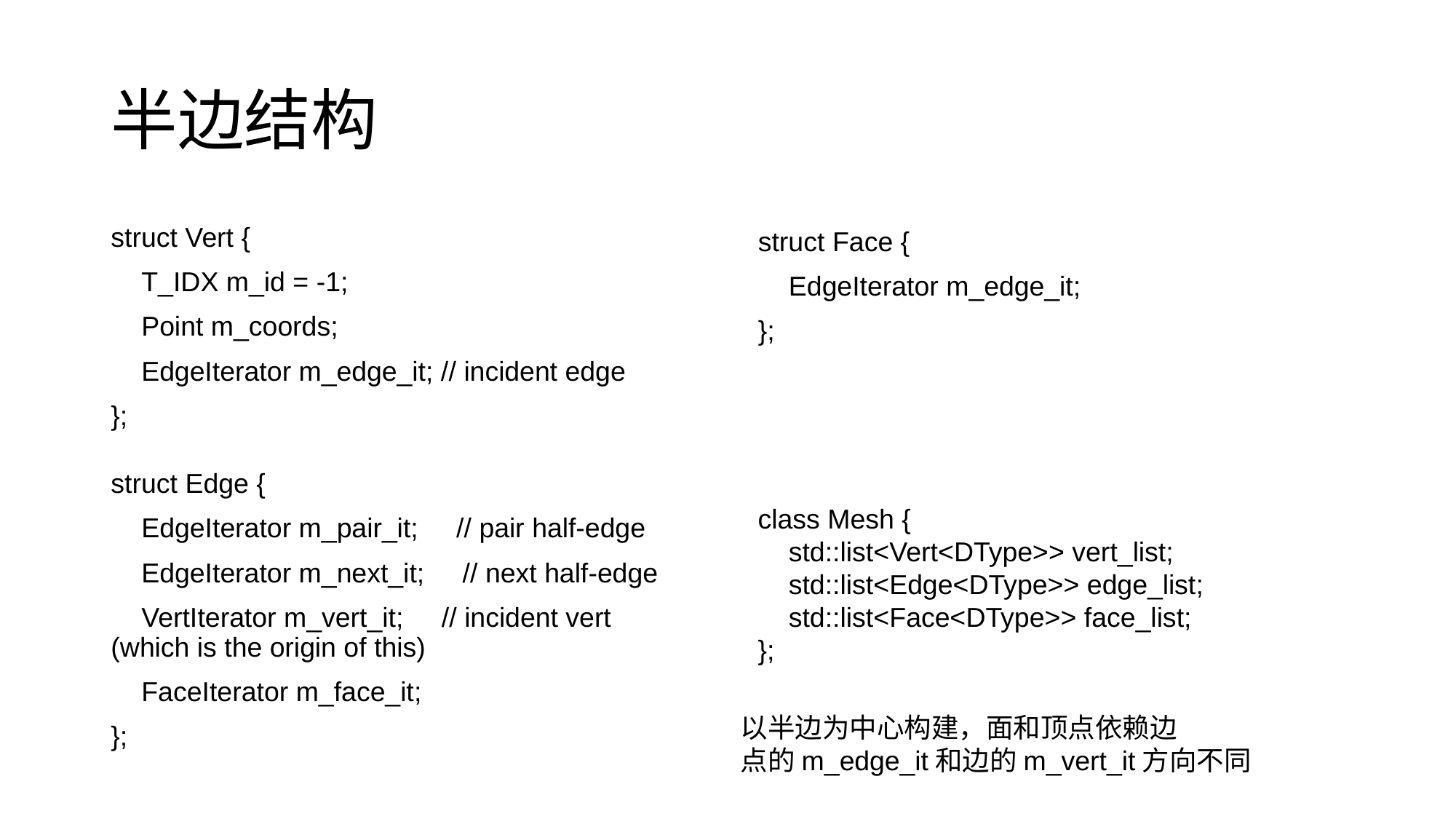

# 半边结构
struct Vert {
    T_IDX m_id = -1;
    Point m_coords;
    EdgeIterator m_edge_it; // incident edge
};

struct Face {
    EdgeIterator m_edge_it;
};
struct Edge {
    EdgeIterator m_pair_it;     // pair half-edge
    EdgeIterator m_next_it;     // next half-edge
    VertIterator m_vert_it;     // incident vert (which is the origin of this)
    FaceIterator m_face_it;
};

class Mesh {
    std::list<Vert<DType>> vert_list;
    std::list<Edge<DType>> edge_list;
    std::list<Face<DType>> face_list;
};

以半边为中心构建，面和顶点依赖边
点的m_edge_it和边的m_vert_it方向不同